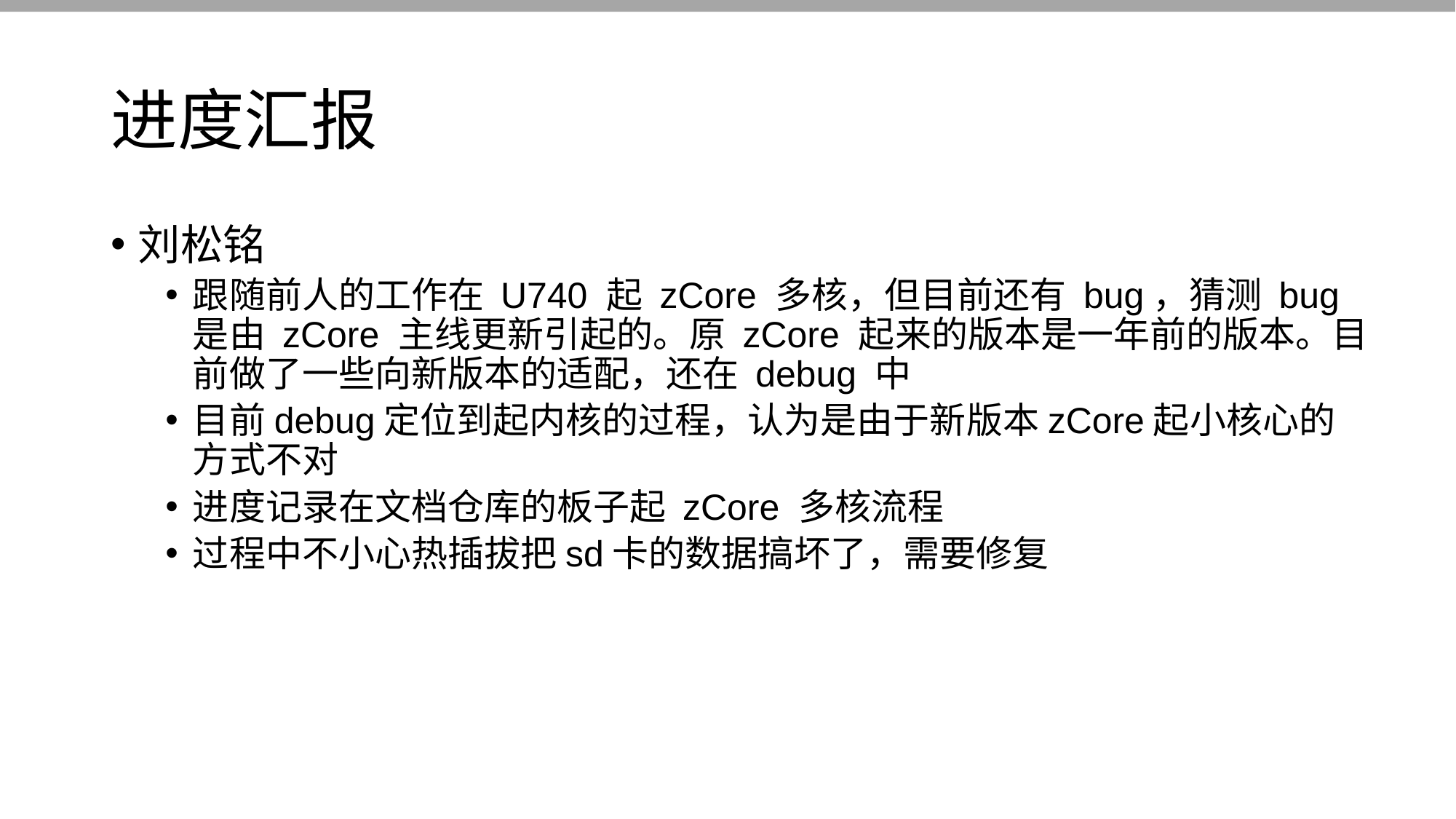

# 进度汇报
刘松铭
跟随前人的工作在 U740 起 zCore 多核，但目前还有 bug，猜测 bug 是由 zCore 主线更新引起的。原 zCore 起来的版本是一年前的版本。目前做了一些向新版本的适配，还在 debug 中
目前debug定位到起内核的过程，认为是由于新版本zCore起小核心的方式不对
进度记录在文档仓库的板子起 zCore 多核流程
过程中不小心热插拔把sd卡的数据搞坏了，需要修复

4